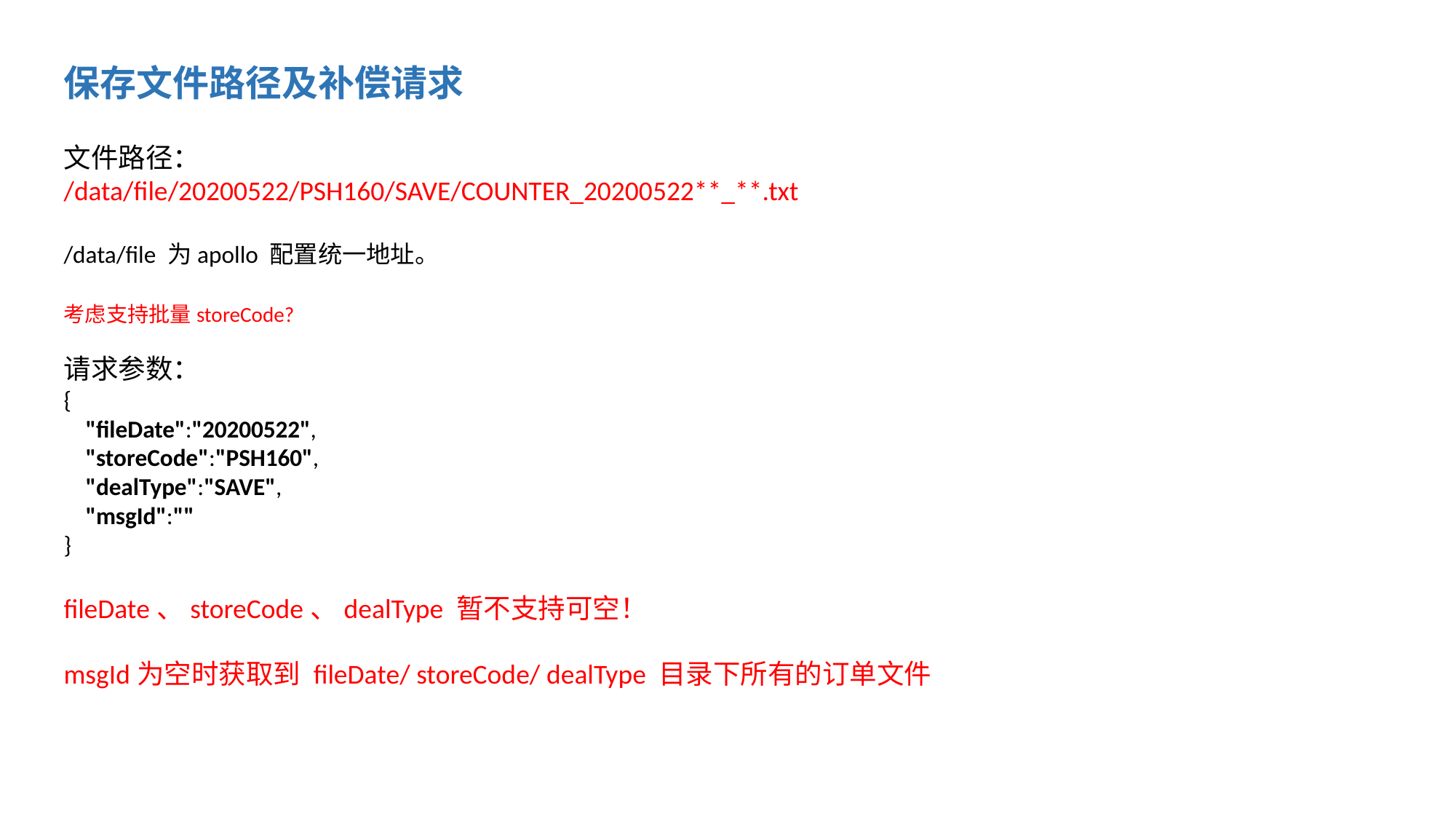

保存文件路径及补偿请求

文件路径：
/data/file/20200522/PSH160/SAVE/COUNTER_20200522**_**.txt

/data/file 为apollo 配置统一地址。

考虑支持批量storeCode?

请求参数：
{
    "fileDate":"20200522",
    "storeCode":"PSH160",
    "dealType":"SAVE",
    "msgId":""
}

fileDate、storeCode、dealType 暂不支持可空！

msgId为空时获取到 fileDate/ storeCode/ dealType 目录下所有的订单文件